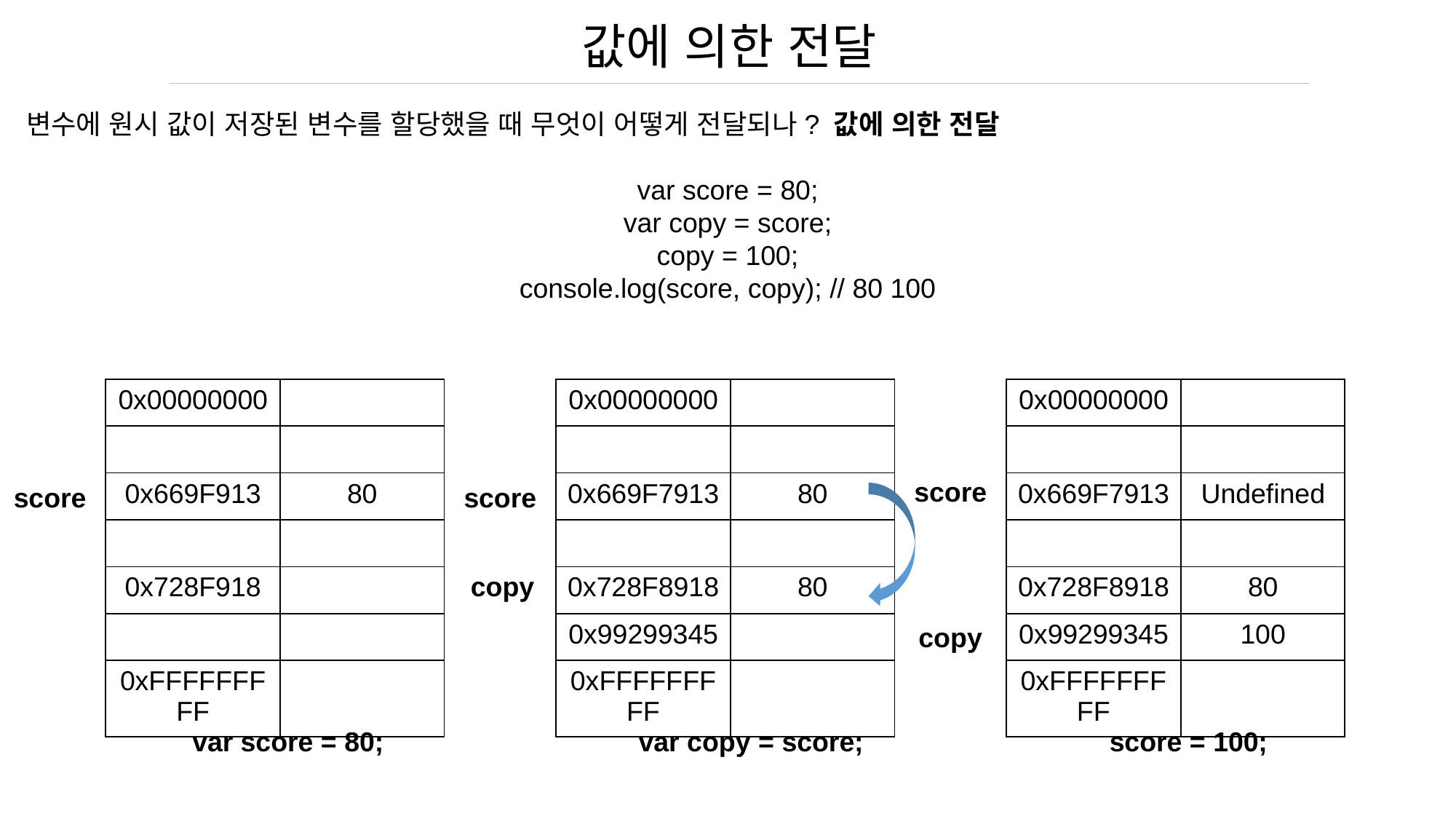

값에 의한 전달
변수에 원시 값이 저장된 변수를 할당했을 때 무엇이 어떻게 전달되나? 값에 의한 전달

var score = 80;
var copy = score;
copy = 100;
console.log(score, copy); // 80 100

| 0x00000000 |  |
| --- | --- |
|  |  |
| 0x669F913 | 80 |
|  |  |
| 0x728F918 |  |
|  |  |
| 0xFFFFFFFFF |  |
| 0x00000000 |  |
| --- | --- |
|  |  |
| 0x669F7913 | 80 |
|  |  |
| 0x728F8918 | 80 |
| 0x99299345 |  |
| 0xFFFFFFFFF |  |
| 0x00000000 |  |
| --- | --- |
|  |  |
| 0x669F7913 | Undefined |
|  |  |
| 0x728F8918 | 80 |
| 0x99299345 | 100 |
| 0xFFFFFFFFF |  |
score
score

score

copy
copy
var score = 80;
var copy = score;
score = 100;